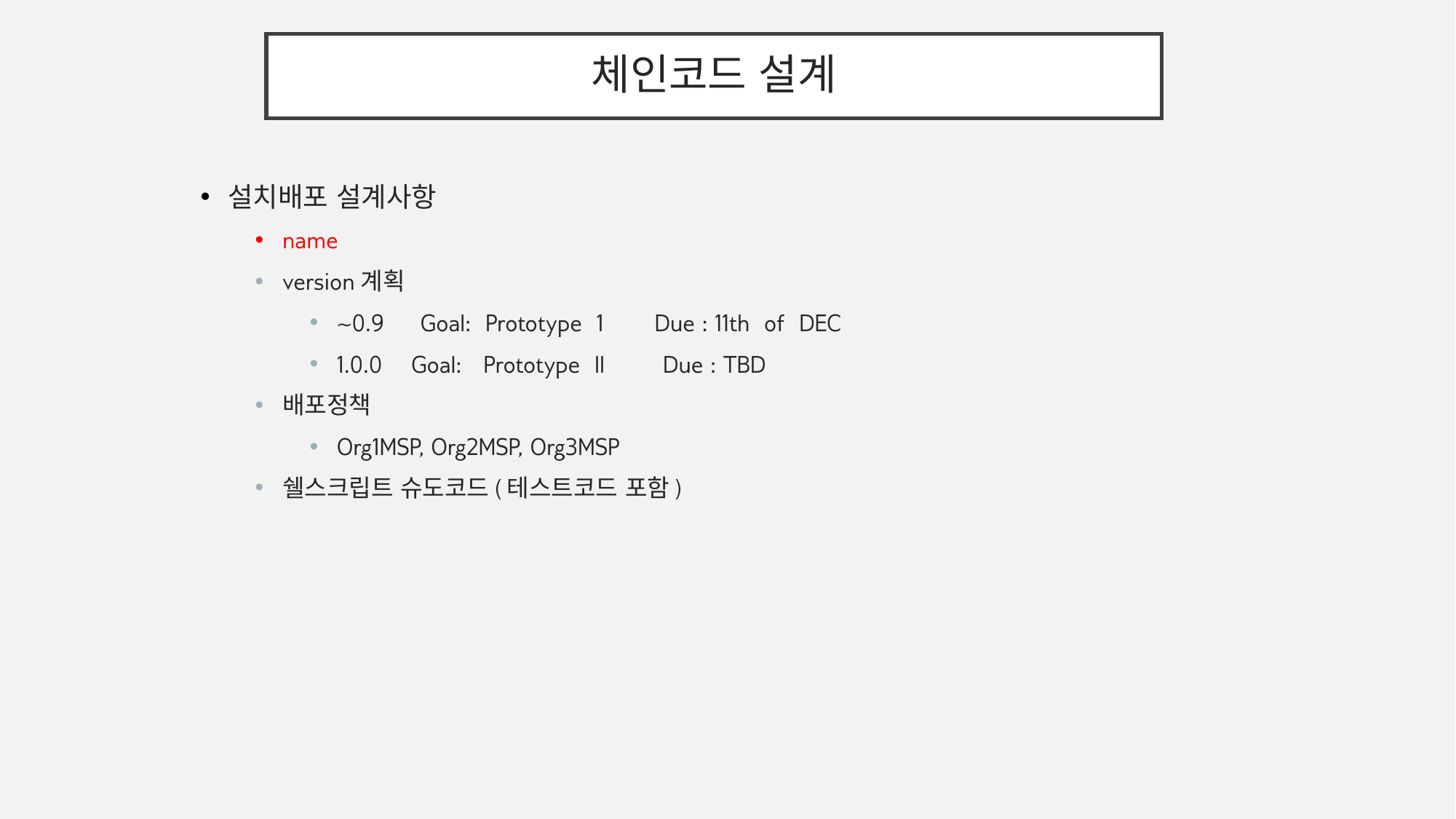

# 체인코드 설계
설치배포 설계사항
name
version계획
~0.9     Goal:  Prototype  1       Due : 11th  of  DEC
1.0.0    Goal:   Prototype  II        Due : TBD
배포정책
Org1MSP, Org2MSP, Org3MSP
쉘스크립트 슈도코드(테스트코드 포함)

17